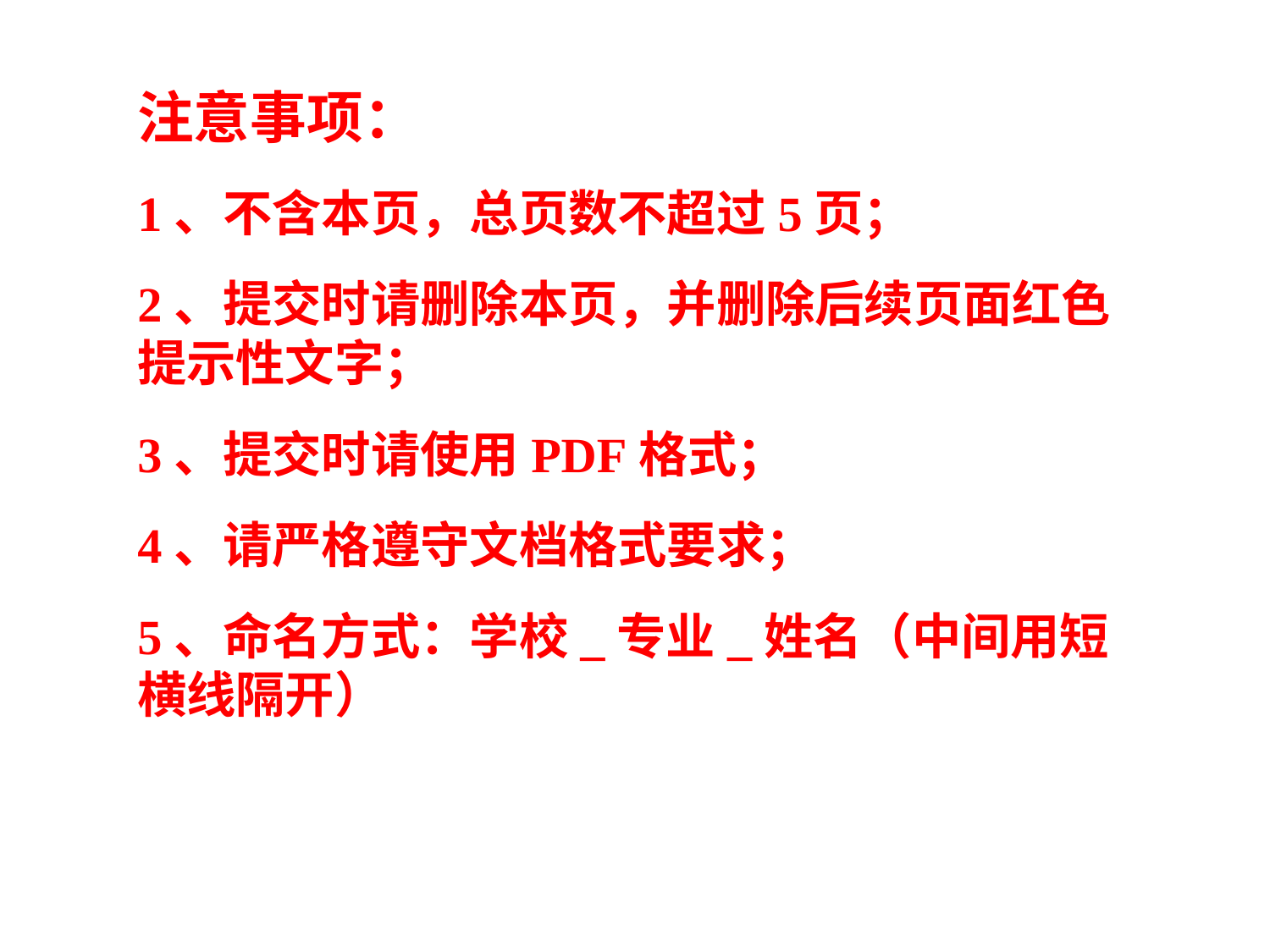

注意事项：
1、不含本页，总页数不超过5页；
2、提交时请删除本页，并删除后续页面红色提示性文字；
3、提交时请使用PDF格式；
4、请严格遵守文档格式要求；
5、命名方式：学校_专业_姓名（中间用短横线隔开）